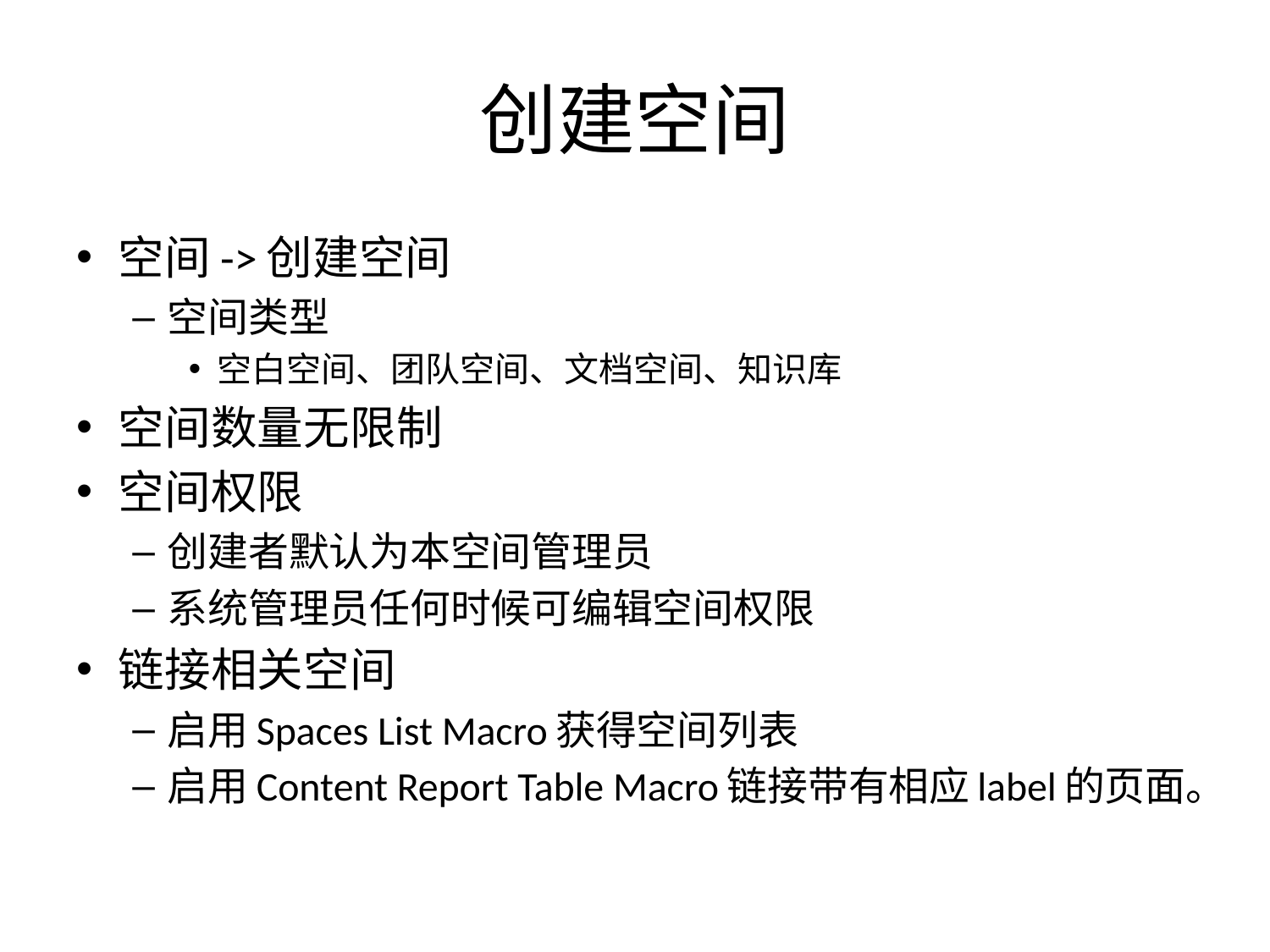

# 创建空间
空间->创建空间
空间类型
空白空间、团队空间、文档空间、知识库
空间数量无限制
空间权限
创建者默认为本空间管理员
系统管理员任何时候可编辑空间权限
链接相关空间
启用Spaces List Macro获得空间列表
启用Content Report Table Macro链接带有相应label的页面。